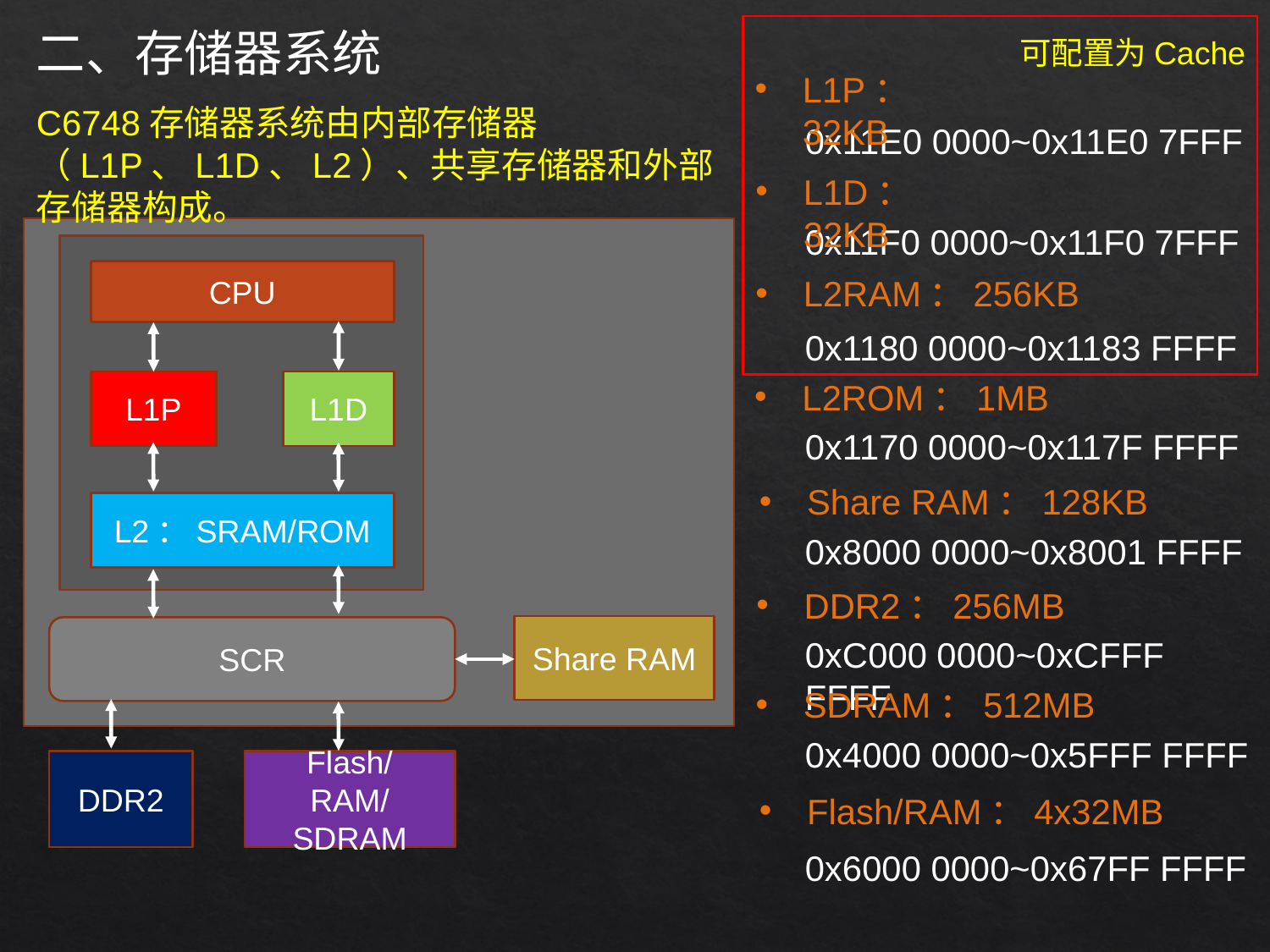

二、存储器系统

可配置为Cache
L1P：32KB
C6748存储器系统由内部存储器（L1P、L1D、L2）、共享存储器和外部存储器构成。
0x11E0 0000~0x11E0 7FFF
L1D：32KB
0x11F0 0000~0x11F0 7FFF

CPU
L2RAM：256KB
0x1180 0000~0x1183 FFFF
L2ROM：1MB
L1P
L1D
0x1170 0000~0x117F FFFF
Share RAM：128KB
L2：SRAM/ROM
0x8000 0000~0x8001 FFFF
DDR2：256MB
Share RAM
SCR
0xC000 0000~0xCFFF FFFF
SDRAM：512MB
0x4000 0000~0x5FFF FFFF
DDR2
Flash/RAM/SDRAM
Flash/RAM：4x32MB
0x6000 0000~0x67FF FFFF